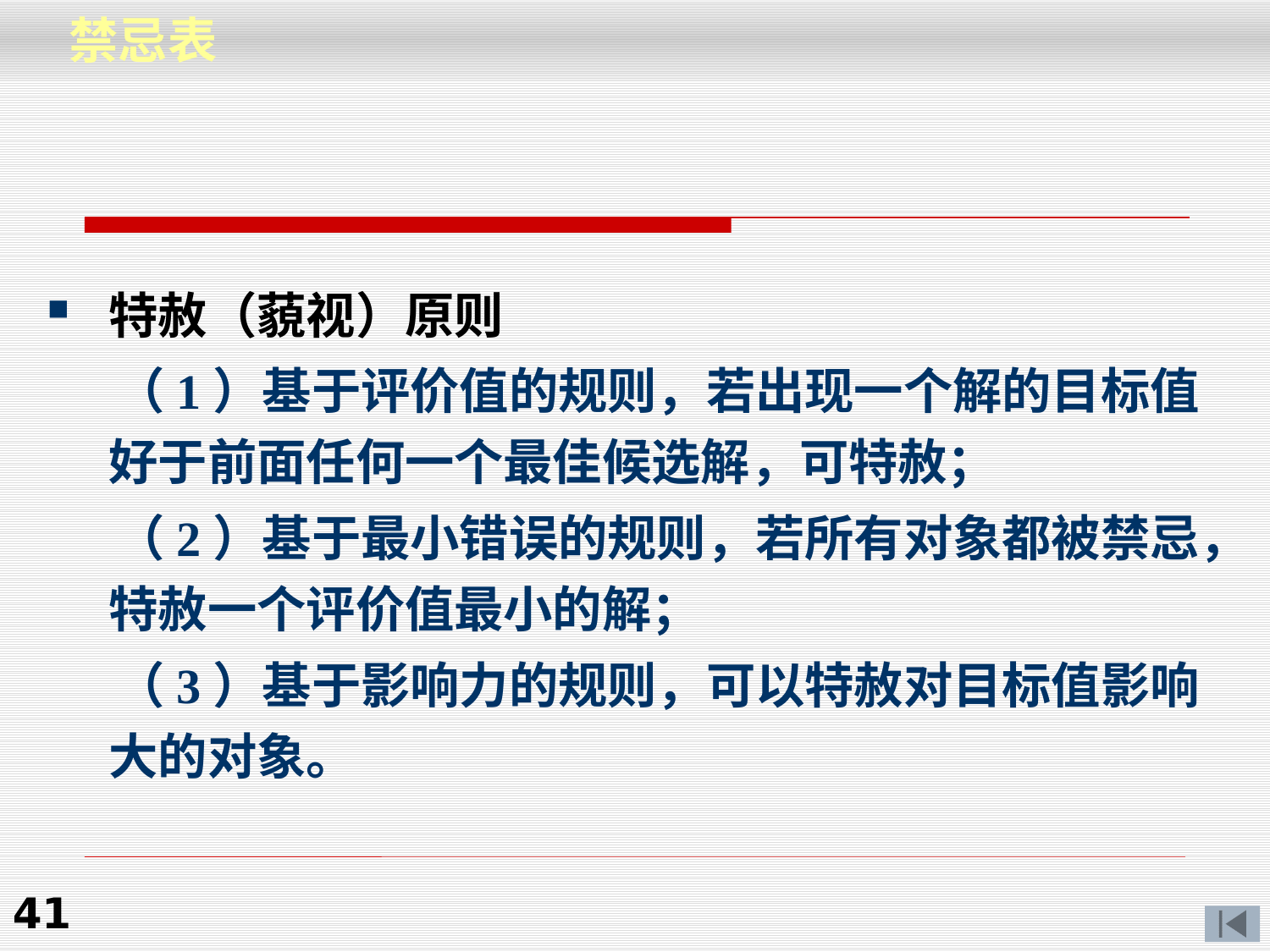

禁忌表

特赦（藐视）原则
     （1）基于评价值的规则，若出现一个解的目标值好于前面任何一个最佳候选解，可特赦；
     （2）基于最小错误的规则，若所有对象都被禁忌，特赦一个评价值最小的解；
     （3）基于影响力的规则，可以特赦对目标值影响大的对象。